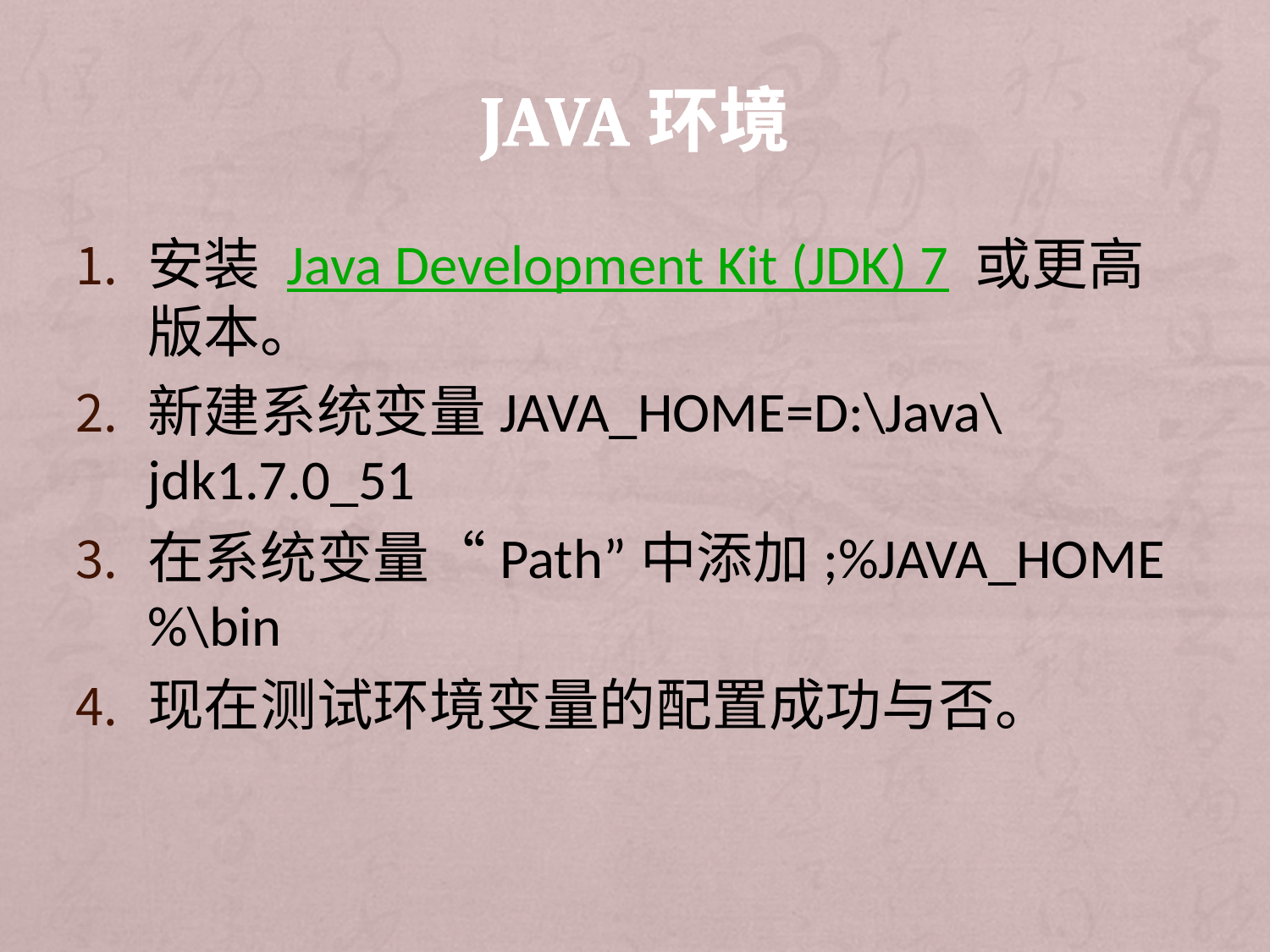

# JAVA环境
安装 Java Development Kit (JDK) 7 或更高版本。
新建系统变量JAVA_HOME=D:\Java\jdk1.7.0_51
在系统变量“Path”中添加;%JAVA_HOME%\bin
现在测试环境变量的配置成功与否。